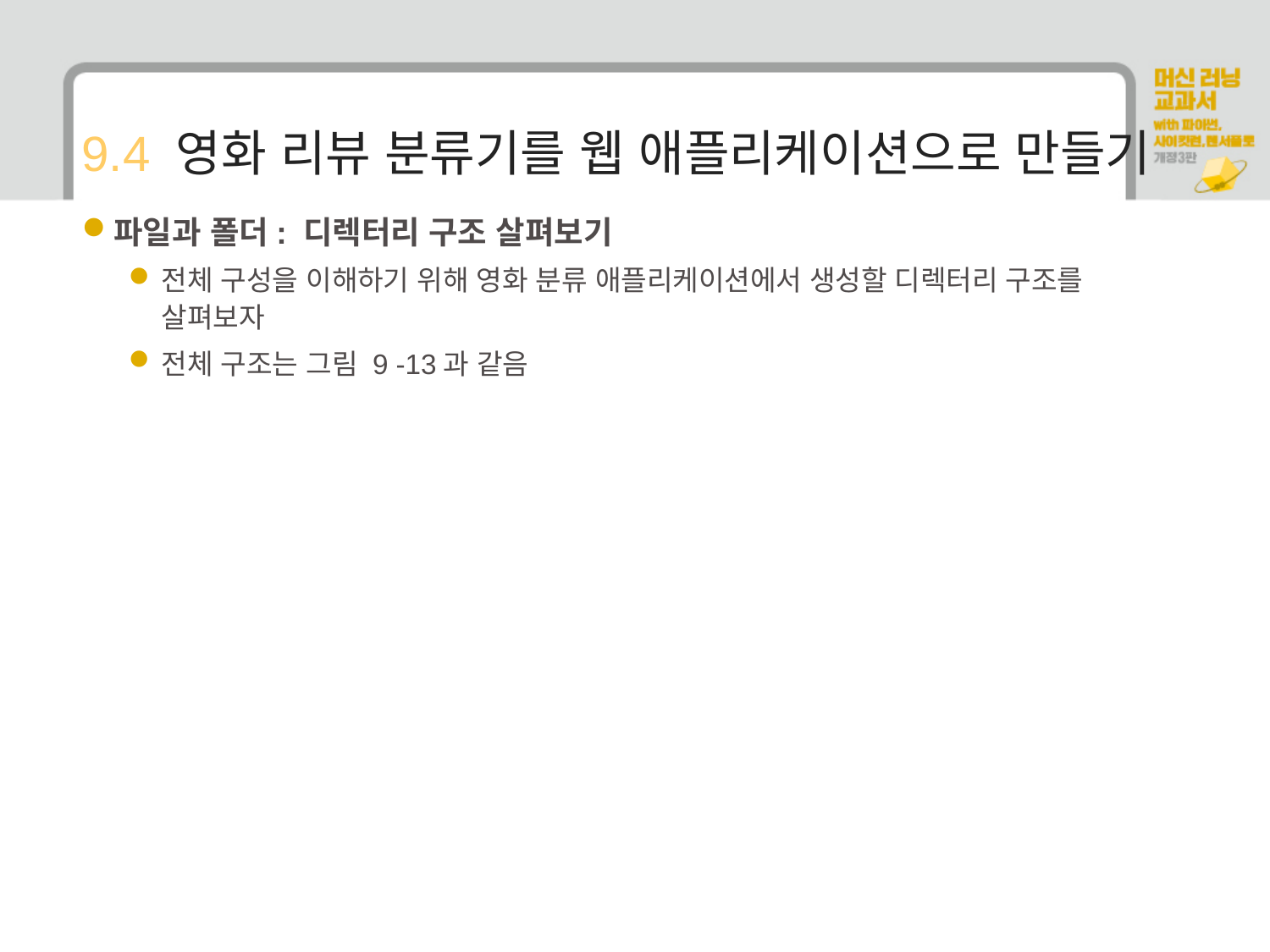

# 9.4 영화 리뷰 분류기를 웹 애플리케이션으로 만들기
파일과 폴더: 디렉터리 구조 살펴보기
전체 구성을 이해하기 위해 영화 분류 애플리케이션에서 생성할 디렉터리 구조를 살펴보자
전체 구조는 그림 9 -13과 같음